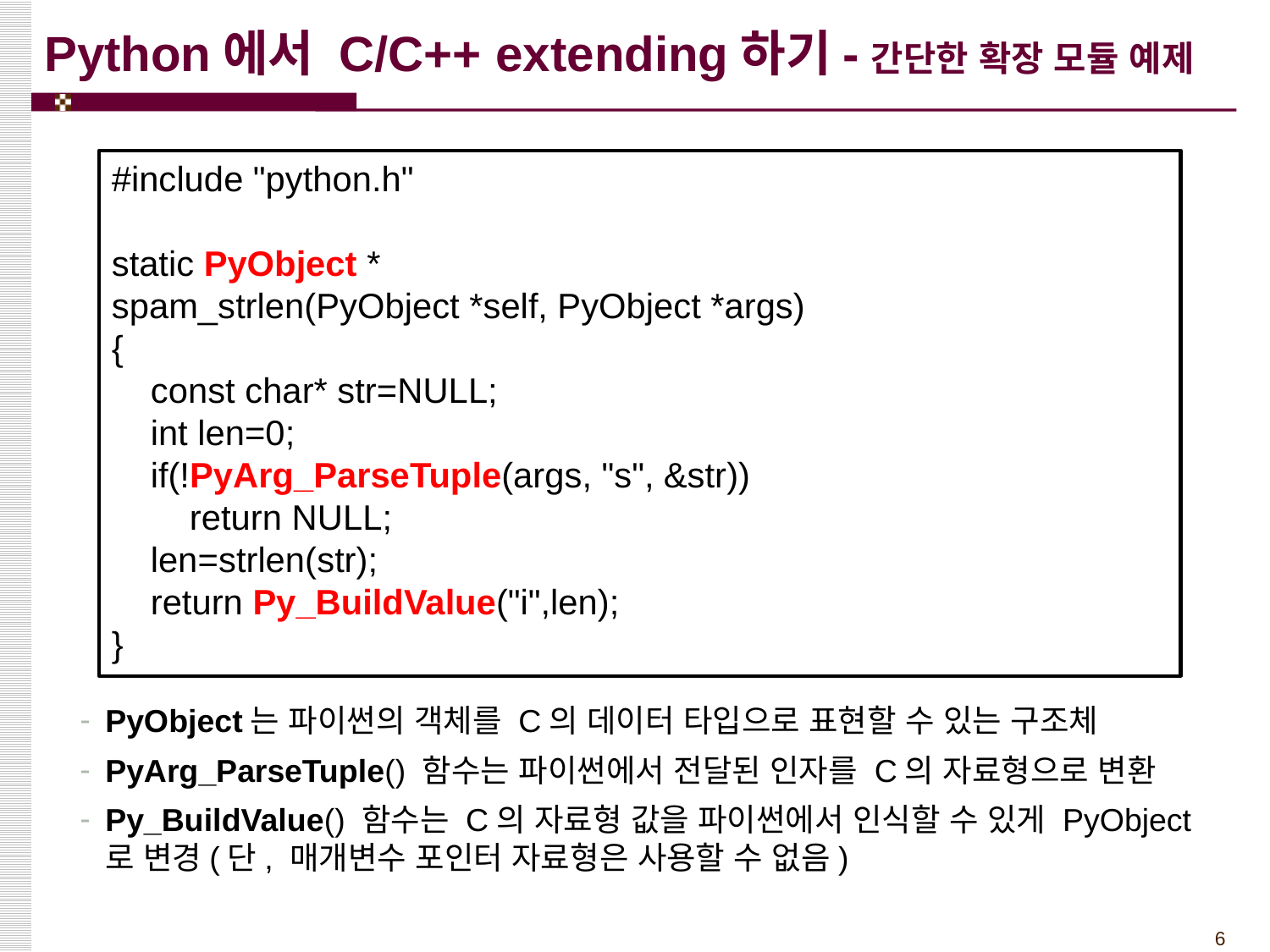

# Python에서 C/C++ extending하기-간단한 확장 모듈 예제
#include "python.h"

static PyObject *
spam_strlen(PyObject *self, PyObject *args)
{
    const char* str=NULL;
    int len=0;
    if(!PyArg_ParseTuple(args, "s", &str))
        return NULL;
    len=strlen(str);
    return Py_BuildValue("i",len);
}

PyObject는 파이썬의 객체를 C의 데이터 타입으로 표현할 수 있는 구조체
PyArg_ParseTuple() 함수는 파이썬에서 전달된 인자를 C의 자료형으로 변환
Py_BuildValue() 함수는 C의 자료형 값을 파이썬에서 인식할 수 있게 PyObject로 변경(단, 매개변수 포인터 자료형은 사용할 수 없음)